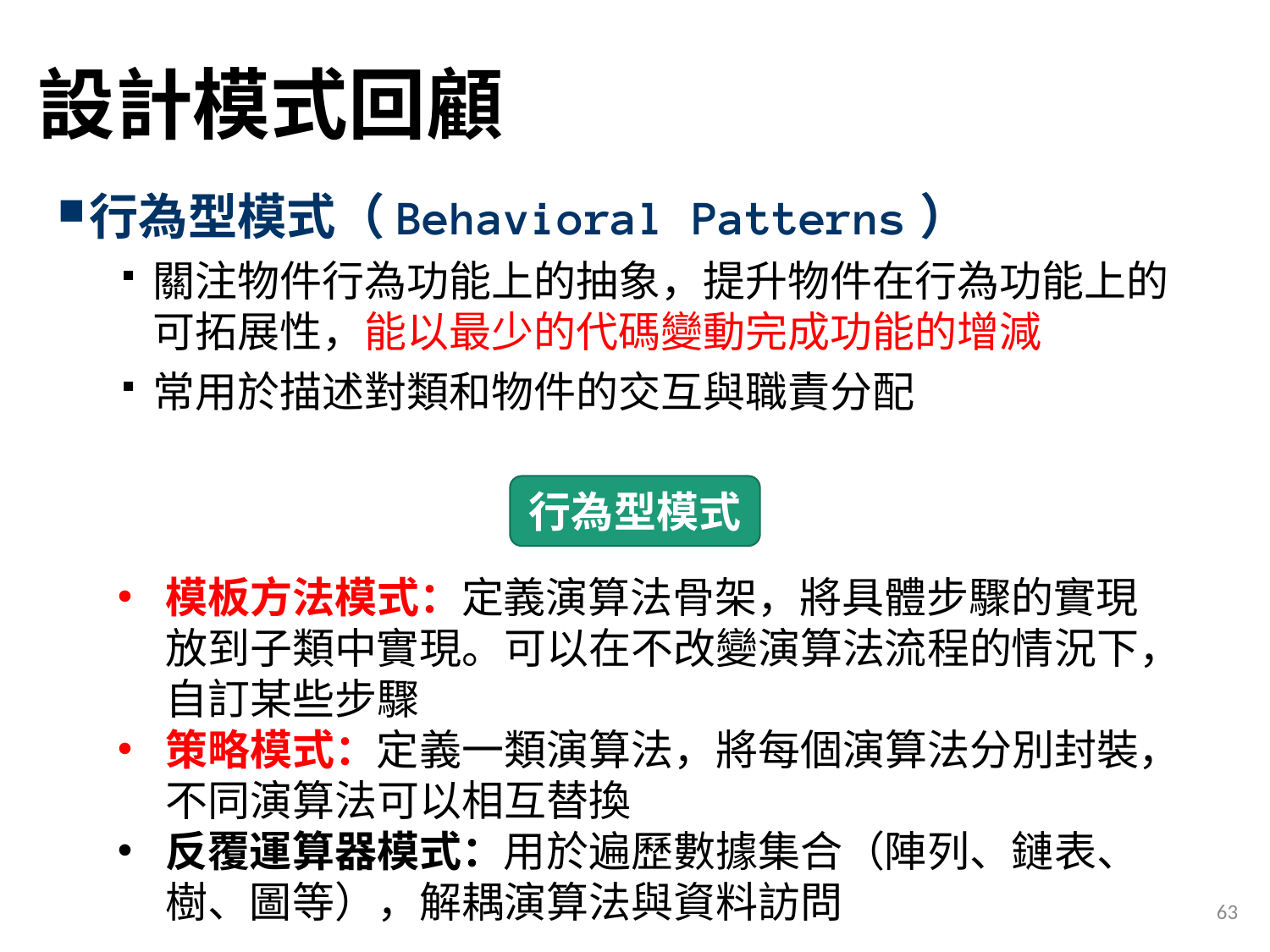

# 設計模式回顧
行為型模式（Behavioral Patterns）
關注物件行為功能上的抽象，提升物件在行為功能上的可拓展性，能以最少的代碼變動完成功能的增減
常用於描述對類和物件的交互與職責分配

行為型模式
模板方法模式：定義演算法骨架，將具體步驟的實現放到子類中實現。可以在不改變演算法流程的情況下，自訂某些步驟
策略模式：定義一類演算法，將每個演算法分別封裝，不同演算法可以相互替換
反覆運算器模式：用於遍歷數據集合（陣列、鏈表、樹、圖等），解耦演算法與資料訪問
63